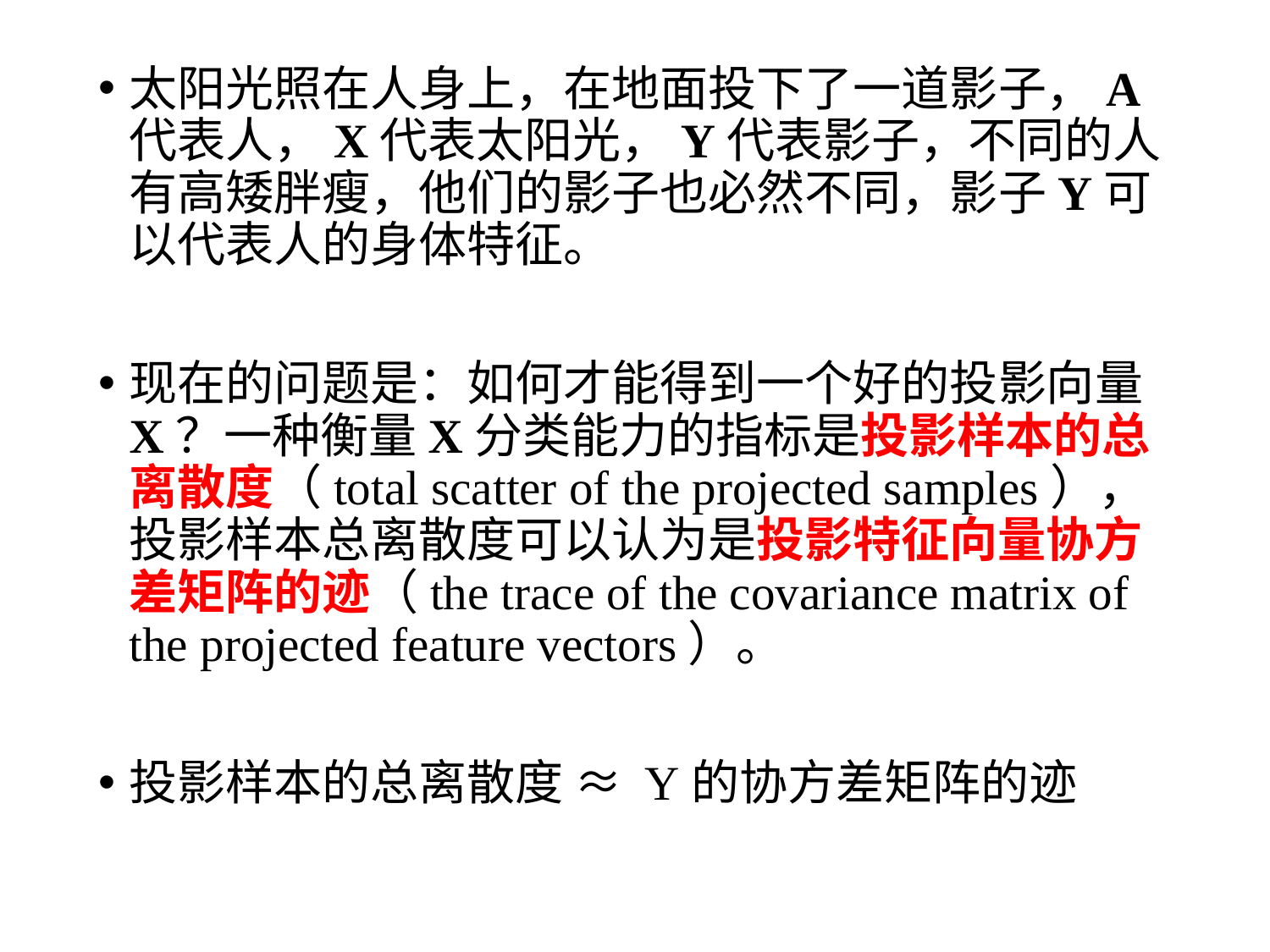

太阳光照在人身上，在地面投下了一道影子，A代表人，X代表太阳光，Y代表影子，不同的人有高矮胖瘦，他们的影子也必然不同，影子Y可以代表人的身体特征。

现在的问题是：如何才能得到一个好的投影向量X？一种衡量X分类能力的指标是投影样本的总离散度（total scatter of the projected samples），投影样本总离散度可以认为是投影特征向量协方差矩阵的迹（the trace of the covariance matrix of the projected feature vectors）。

投影样本的总离散度 ≈ Y的协方差矩阵的迹